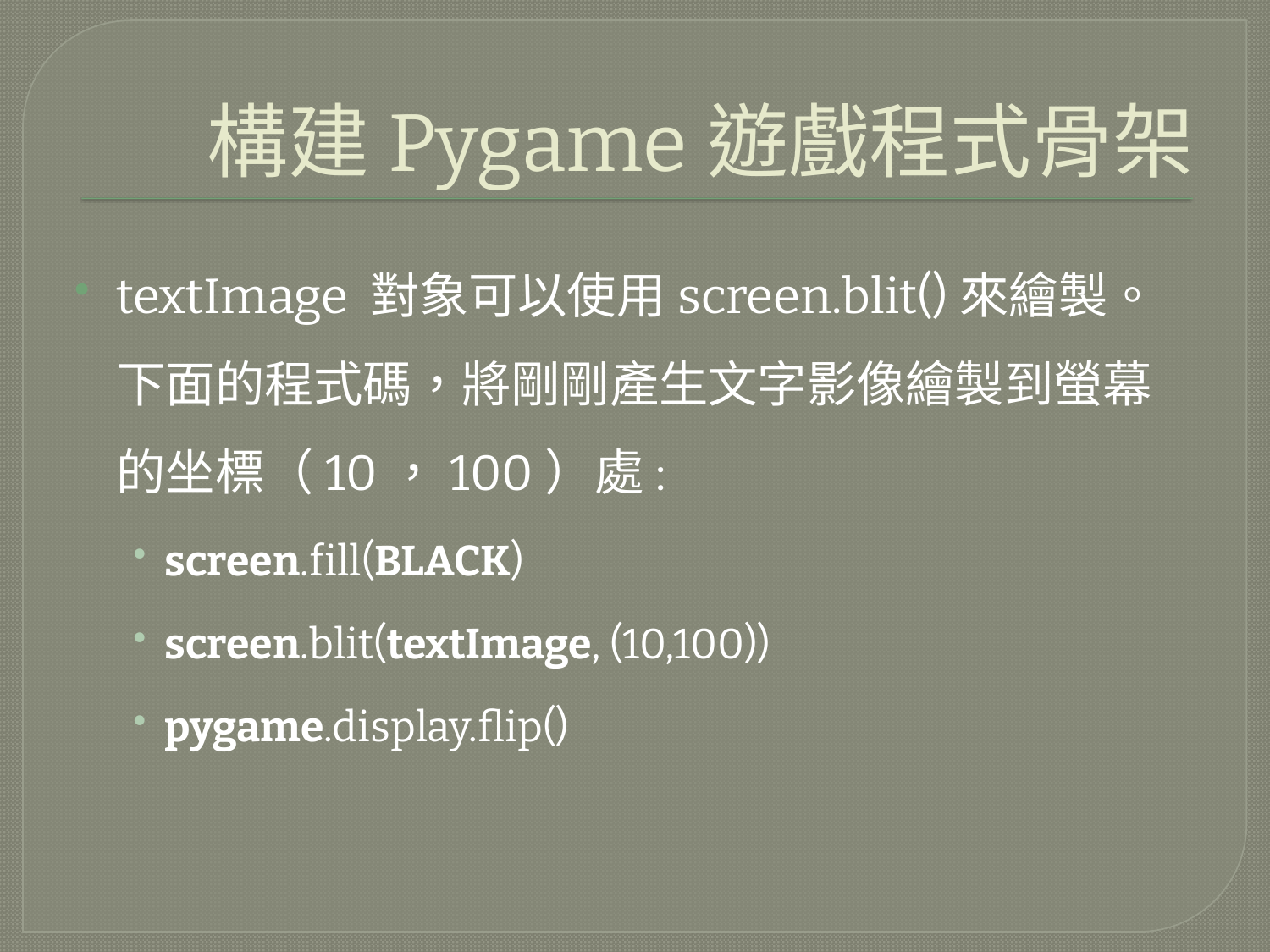

# 構建Pygame遊戲程式骨架
textImage 對象可以使用screen.blit()來繪製。下面的程式碼，將剛剛產生文字影像繪製到螢幕的坐標（10，100）處:
screen.fill(BLACK)
screen.blit(textImage, (10,100))
pygame.display.flip()